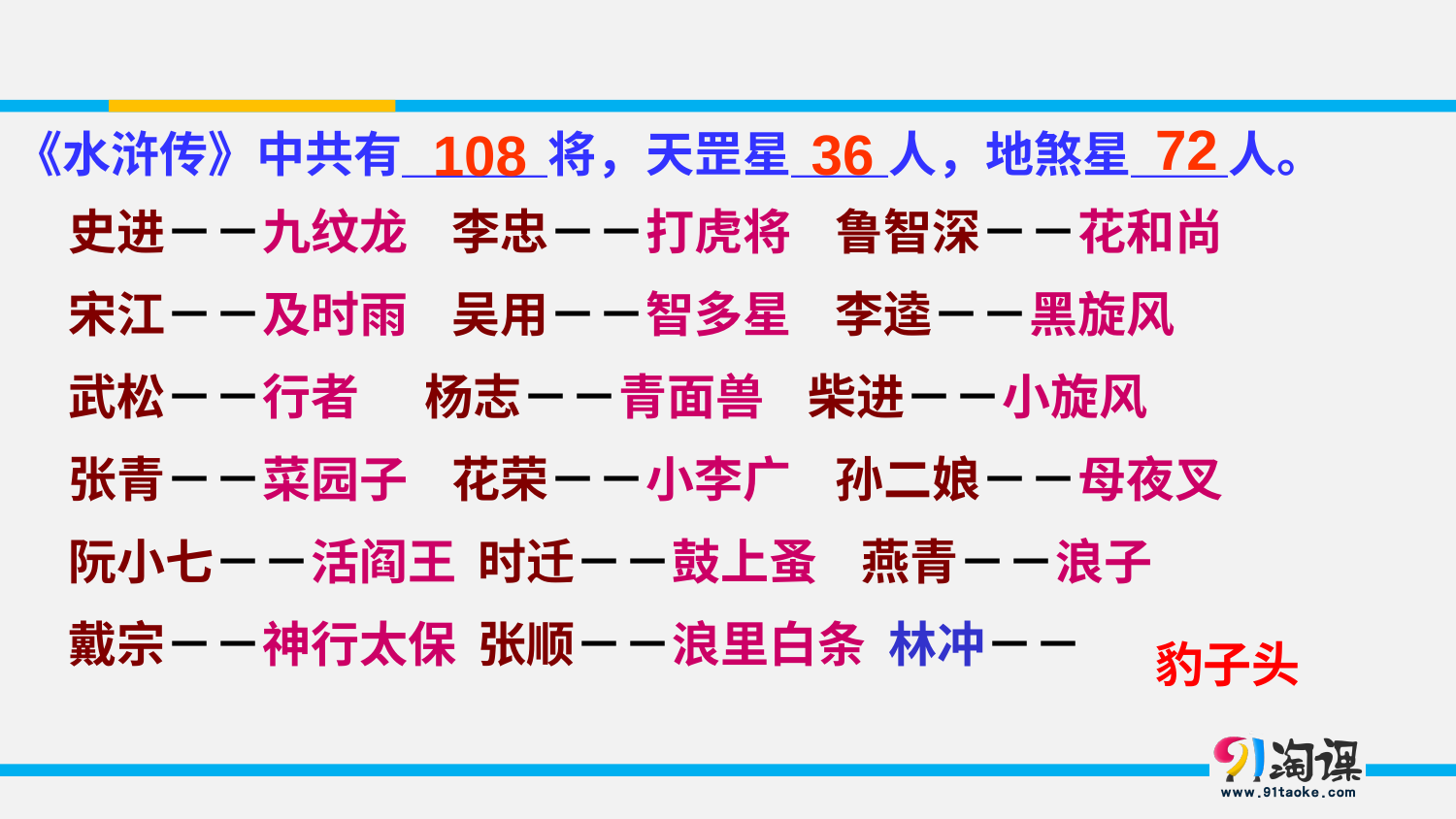

72
36
108
《水浒传》中共有＿＿＿将，天罡星＿＿人，地煞星＿＿人。
 史进－－九纹龙    李忠－－打虎将    鲁智深－－花和尚
 宋江－－及时雨    吴用－－智多星    李逵－－黑旋风
 武松－－行者      杨志－－青面兽    柴进－－小旋风
 张青－－菜园子    花荣－－小李广    孙二娘－－母夜叉
 阮小七－－活阎王  时迁－－鼓上蚤    燕青－－浪子
 戴宗－－神行太保  张顺－－浪里白条  林冲－－

豹子头